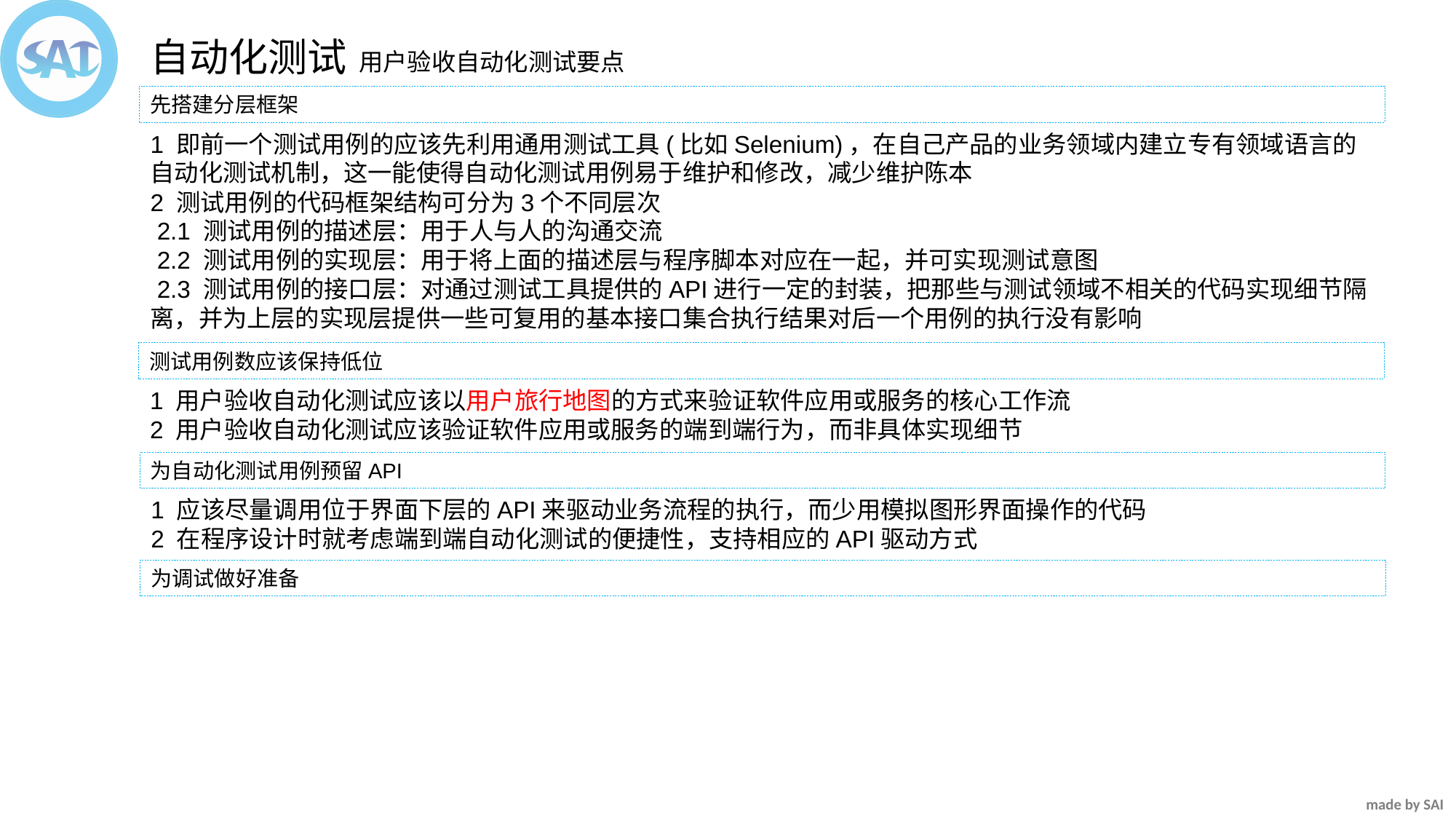

自动化测试
用户验收自动化测试要点
先搭建分层框架
1 即前一个测试用例的应该先利用通用测试工具(比如Selenium)，在自己产品的业务领域内建立专有领域语言的自动化测试机制，这一能使得自动化测试用例易于维护和修改，减少维护陈本
2 测试用例的代码框架结构可分为3个不同层次
 2.1 测试用例的描述层：用于人与人的沟通交流
 2.2 测试用例的实现层：用于将上面的描述层与程序脚本对应在一起，并可实现测试意图
 2.3 测试用例的接口层：对通过测试工具提供的API进行一定的封装，把那些与测试领域不相关的代码实现细节隔离，并为上层的实现层提供一些可复用的基本接口集合执行结果对后一个用例的执行没有影响
测试用例数应该保持低位
1 用户验收自动化测试应该以用户旅行地图的方式来验证软件应用或服务的核心工作流
2 用户验收自动化测试应该验证软件应用或服务的端到端行为，而非具体实现细节
为自动化测试用例预留API
1 应该尽量调用位于界面下层的API来驱动业务流程的执行，而少用模拟图形界面操作的代码
2 在程序设计时就考虑端到端自动化测试的便捷性，支持相应的API驱动方式
为调试做好准备